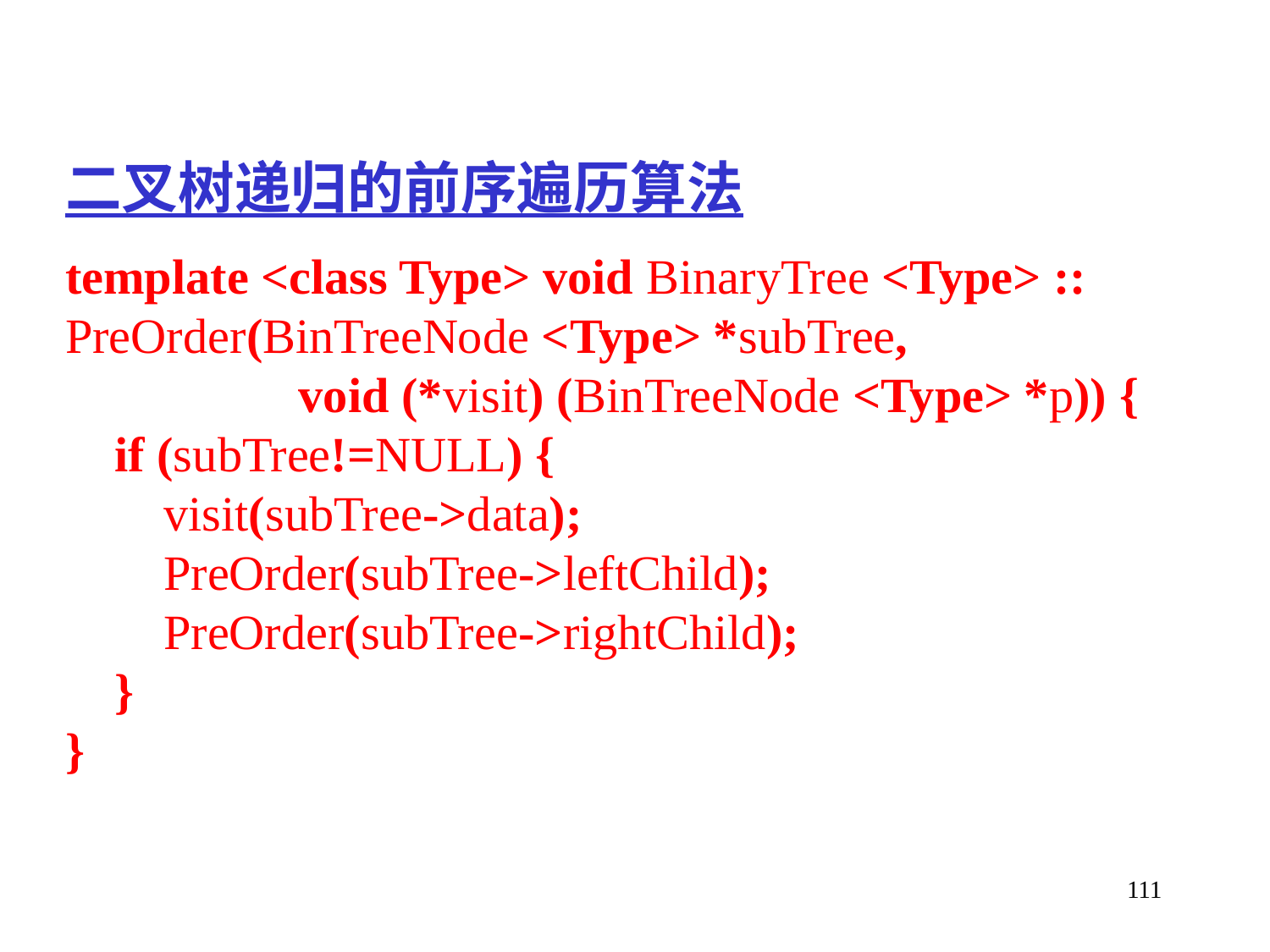

二叉树递归的前序遍历算法
template <class Type> void BinaryTree <Type> ::
PreOrder(BinTreeNode <Type> *subTree,
                   void (*visit) (BinTreeNode <Type> *p)) {
    if (subTree!=NULL) {
        visit(subTree->data);
        PreOrder(subTree->leftChild);
        PreOrder(subTree->rightChild);
    }
}
111